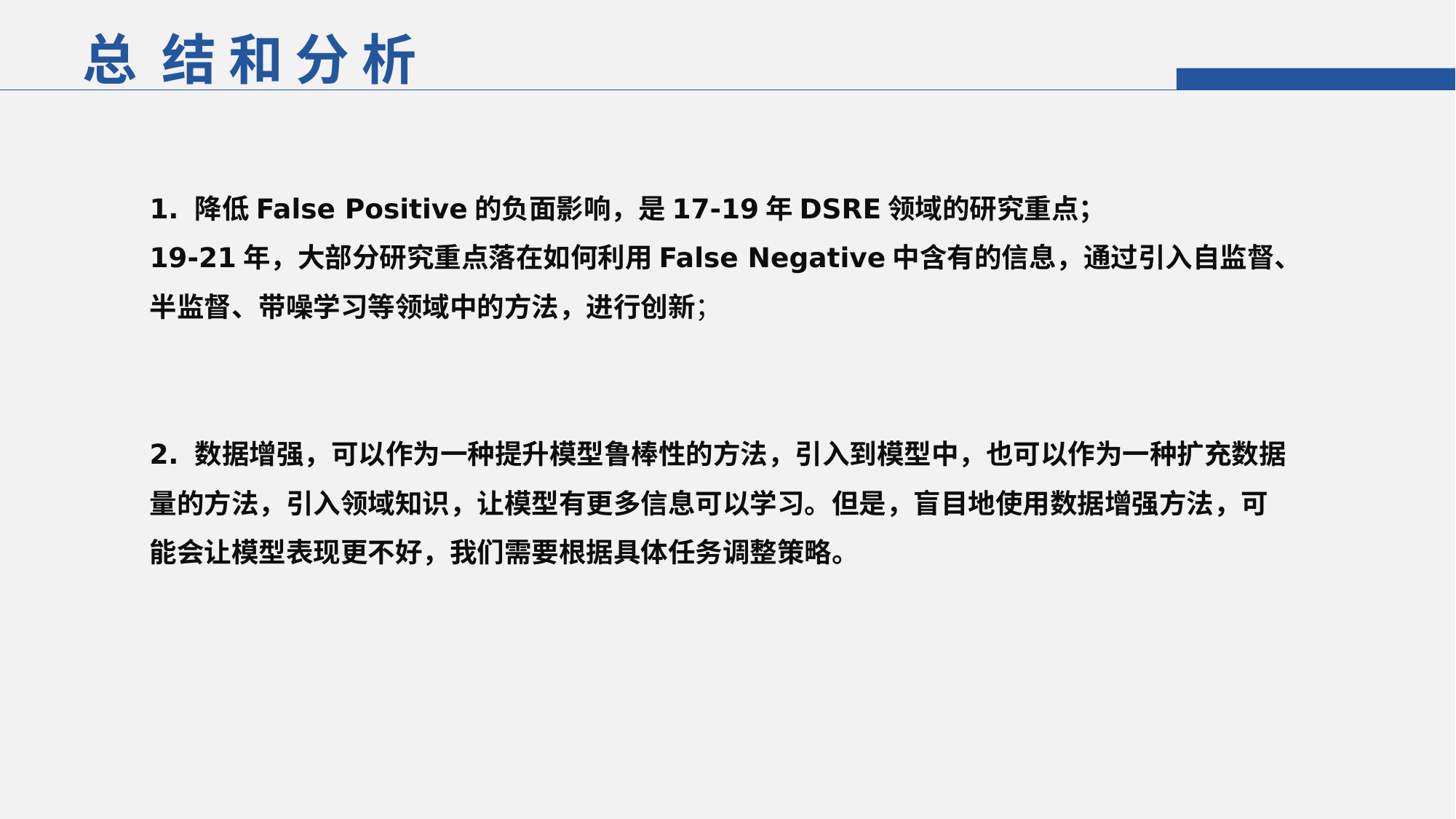

总  结 和 分 析
1. 降低False Positive的负面影响，是17-19年DSRE领域的研究重点；
19-21年，大部分研究重点落在如何利用False Negative中含有的信息，通过引入自监督、半监督、带噪学习等领域中的方法，进行创新；

2. 数据增强，可以作为一种提升模型鲁棒性的方法，引入到模型中，也可以作为一种扩充数据量的方法，引入领域知识，让模型有更多信息可以学习。但是，盲目地使用数据增强方法，可能会让模型表现更不好，我们需要根据具体任务调整策略。